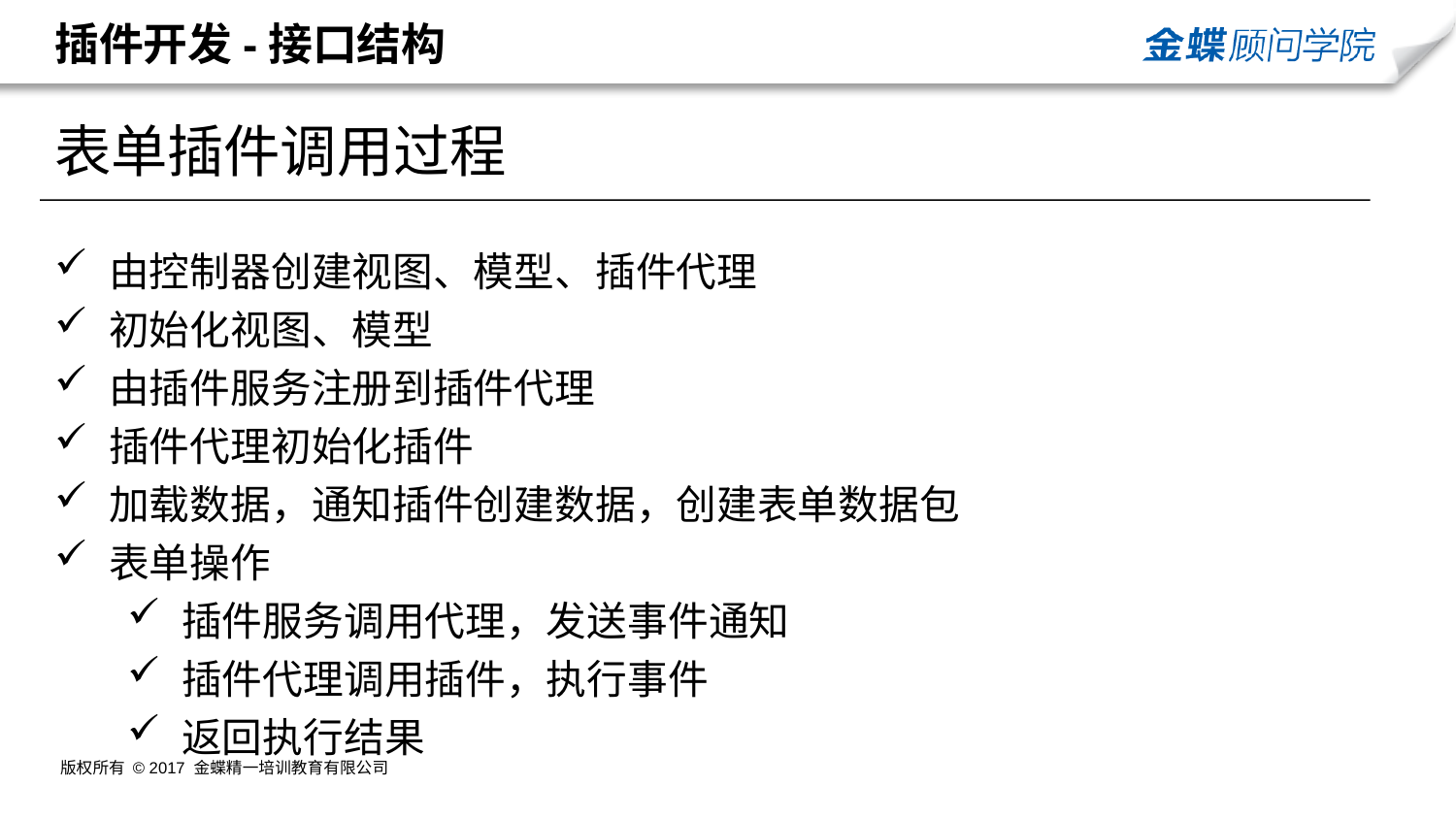

# 插件开发-接口结构
表单插件调用过程

由控制器创建视图、模型、插件代理
初始化视图、模型
由插件服务注册到插件代理
插件代理初始化插件
加载数据，通知插件创建数据，创建表单数据包
表单操作
插件服务调用代理，发送事件通知
插件代理调用插件，执行事件
返回执行结果